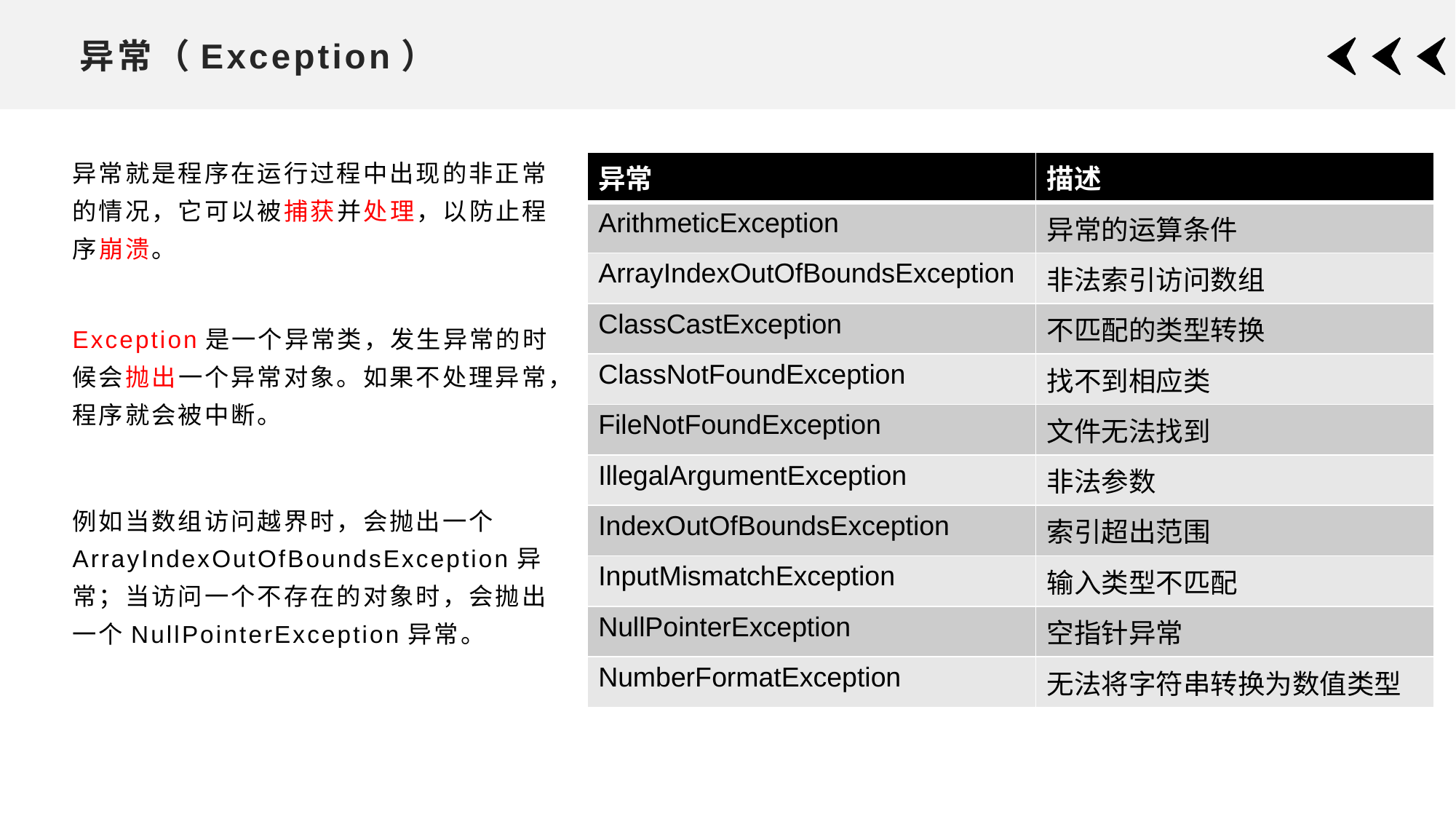

# 异常（Exception）
异常就是程序在运行过程中出现的非正常的情况，它可以被捕获并处理，以防止程序崩溃。
Exception是一个异常类，发生异常的时候会抛出一个异常对象。如果不处理异常，程序就会被中断。

例如当数组访问越界时，会抛出一个ArrayIndexOutOfBoundsException异常；当访问一个不存在的对象时，会抛出一个NullPointerException异常。
| 异常 | 描述 |
| --- | --- |
| ArithmeticException | 异常的运算条件 |
| ArrayIndexOutOfBoundsException | 非法索引访问数组 |
| ClassCastException | 不匹配的类型转换 |
| ClassNotFoundException | 找不到相应类 |
| FileNotFoundException | 文件无法找到 |
| IllegalArgumentException | 非法参数 |
| IndexOutOfBoundsException | 索引超出范围 |
| InputMismatchException | 输入类型不匹配 |
| NullPointerException | 空指针异常 |
| NumberFormatException | 无法将字符串转换为数值类型 |